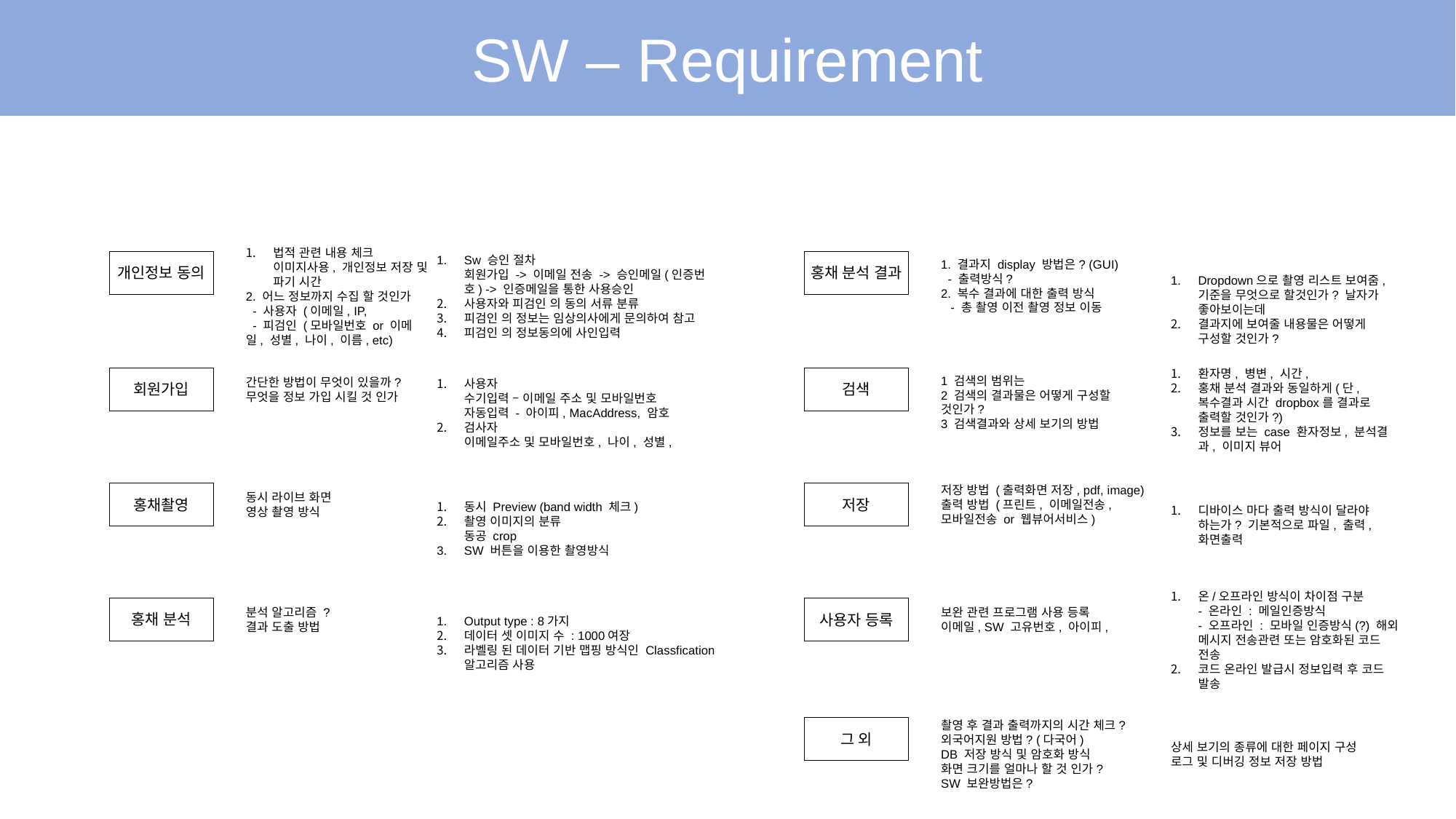

SW – Requirement
개인정보 동의
홍채 분석 결과
1. 결과지 display 방법은? (GUI)
  - 출력방식?
2. 복수 결과에 대한 출력 방식
  - 총 촬영 이전 촬영 정보 이동

Dropdown으로 촬영 리스트 보여줌, 기준을 무엇으로 할것인가? 날자가 좋아보이는데
결과지에 보여줄 내용물은 어떻게 구성할 것인가?
법적 관련 내용 체크
이미지사용, 개인정보 저장 및 파기 시간
2. 어느 정보까지 수집 할 것인가
  - 사용자 (이메일, IP,
  - 피검인 (모바일번호 or 이메일, 성별, 나이, 이름, etc)
Sw 승인 절차
회원가입 -> 이메일 전송 -> 승인메일(인증번호) -> 인증메일을 통한 사용승인
사용자와 피검인 의 동의 서류 분류
피검인 의 정보는 임상의사에게 문의하여 참고
피검인 의 정보동의에 사인입력
환자명, 병변, 시간,
홍채 분석 결과와 동일하게(단, 복수결과 시간 dropbox를 결과로 출력할 것인가?)
정보를 보는 case 환자정보, 분석결과, 이미지 뷰어
회원가입
간단한 방법이 무엇이 있을까?
무엇을 정보 가입 시킬 것 인가
사용자
수기입력 – 이메일 주소 및 모바일번호
자동입력 - 아이피, MacAddress, 암호
검사자
이메일주소 및 모바일번호, 나이, 성별,
검색
1 검색의 범위는
2 검색의 결과물은 어떻게 구성할 것인가?
3 검색결과와 상세 보기의 방법
저장 방법 (출력화면 저장, pdf, image)
출력 방법 (프린트, 이메일전송, 모바일전송 or 웹뷰어서비스)
디바이스 마다 출력 방식이 달라야 하는가? 기본적으로 파일, 출력, 화면출력
동시 라이브 화면
영상 촬영 방식
저장
홍채촬영
동시 Preview (band width 체크)
촬영 이미지의 분류
동공 crop
SW 버튼을 이용한 촬영방식
홍채 분석
분석 알고리즘 ?
결과 도출 방법
Output type : 8가지
데이터 셋 이미지 수 : 1000여장
라벨링 된 데이터 기반 맵핑 방식인 Classfication 알고리즘 사용
보완 관련 프로그램 사용 등록
이메일, SW 고유번호, 아이피,
온/오프라인 방식이 차이점 구분
- 온라인 : 메일인증방식
- 오프라인 : 모바일 인증방식(?) 해외 메시지 전송관련 또는 암호화된 코드 전송
코드 온라인 발급시 정보입력 후 코드 발송
사용자 등록
촬영 후 결과 출력까지의 시간 체크?
외국어지원 방법? (다국어)
DB 저장 방식 및 암호화 방식
화면 크기를 얼마나 할 것 인가?
SW 보완방법은?
상세 보기의 종류에 대한 페이지 구성
로그 및 디버깅 정보 저장 방법
그 외